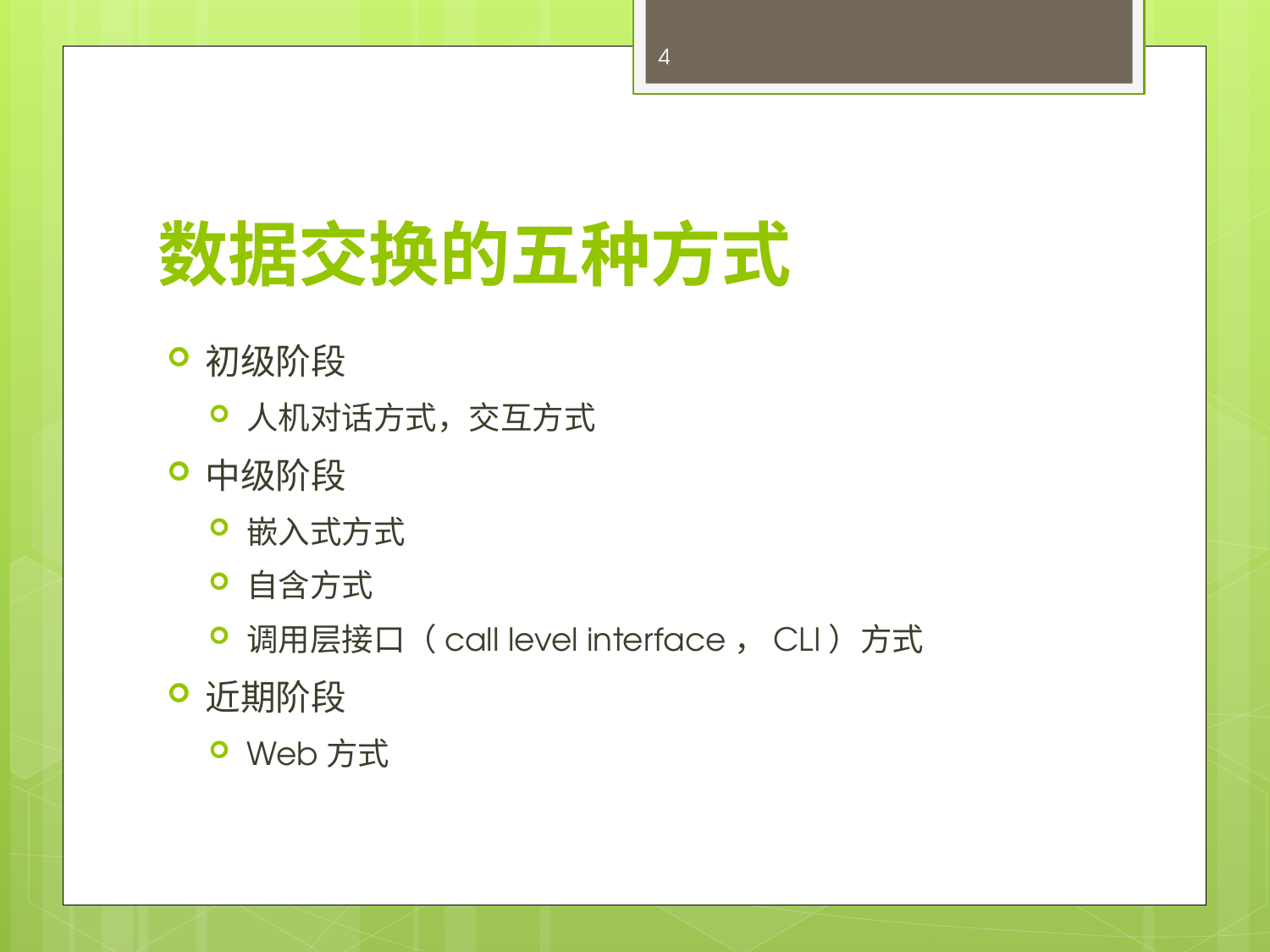

4
# 数据交换的五种方式
初级阶段
人机对话方式，交互方式
中级阶段
嵌入式方式
自含方式
调用层接口（call level interface，CLI）方式
近期阶段
Web方式